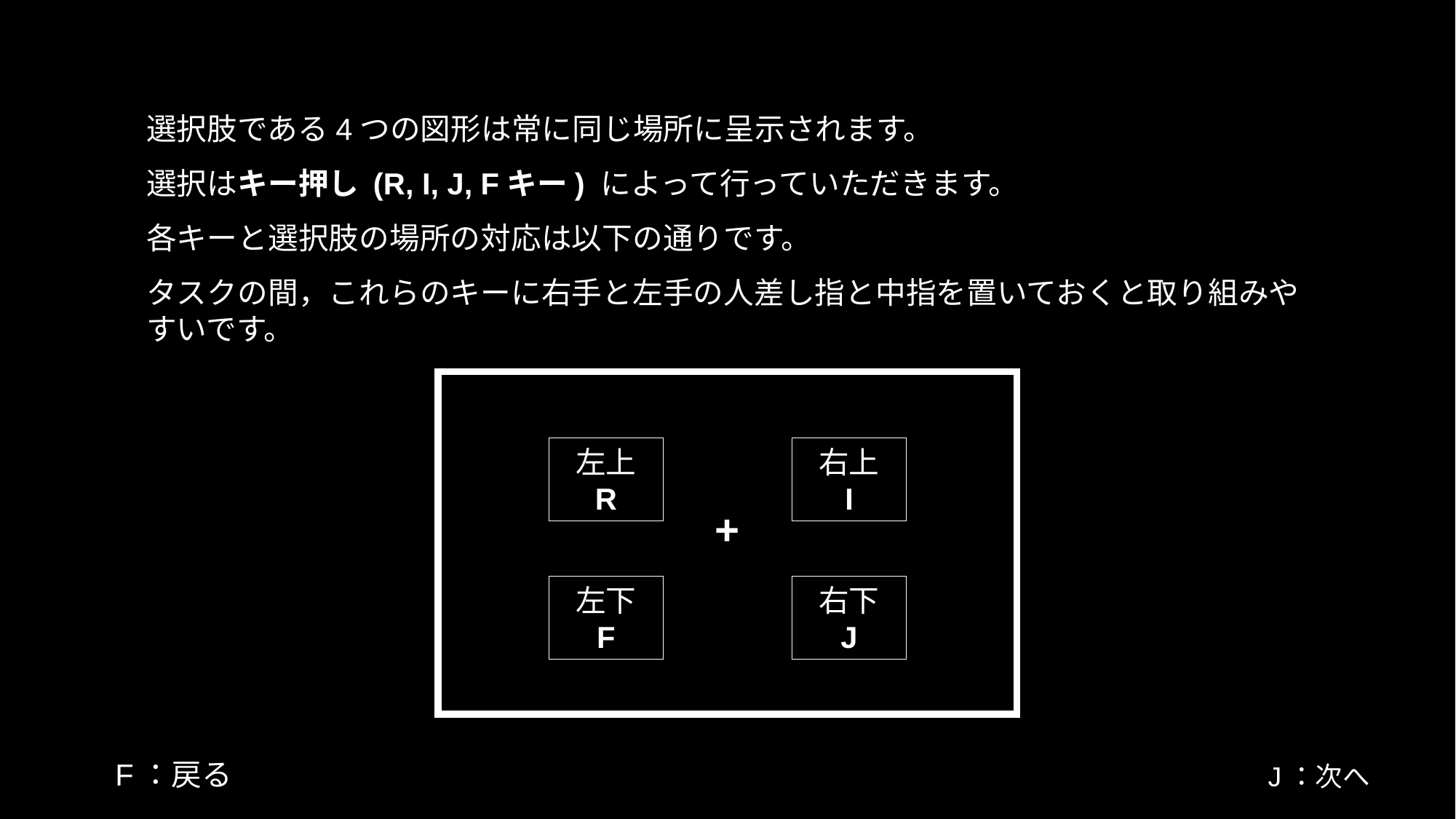

選択肢である4つの図形は常に同じ場所に呈示されます。
選択はキー押し (R, I, J, Fキー) によって行っていただきます。
各キーと選択肢の場所の対応は以下の通りです。
タスクの間，これらのキーに右手と左手の人差し指と中指を置いておくと取り組みやすいです。

左上
R
右上
I
+
左下
F
右下
J
F：戻る
J：次へ